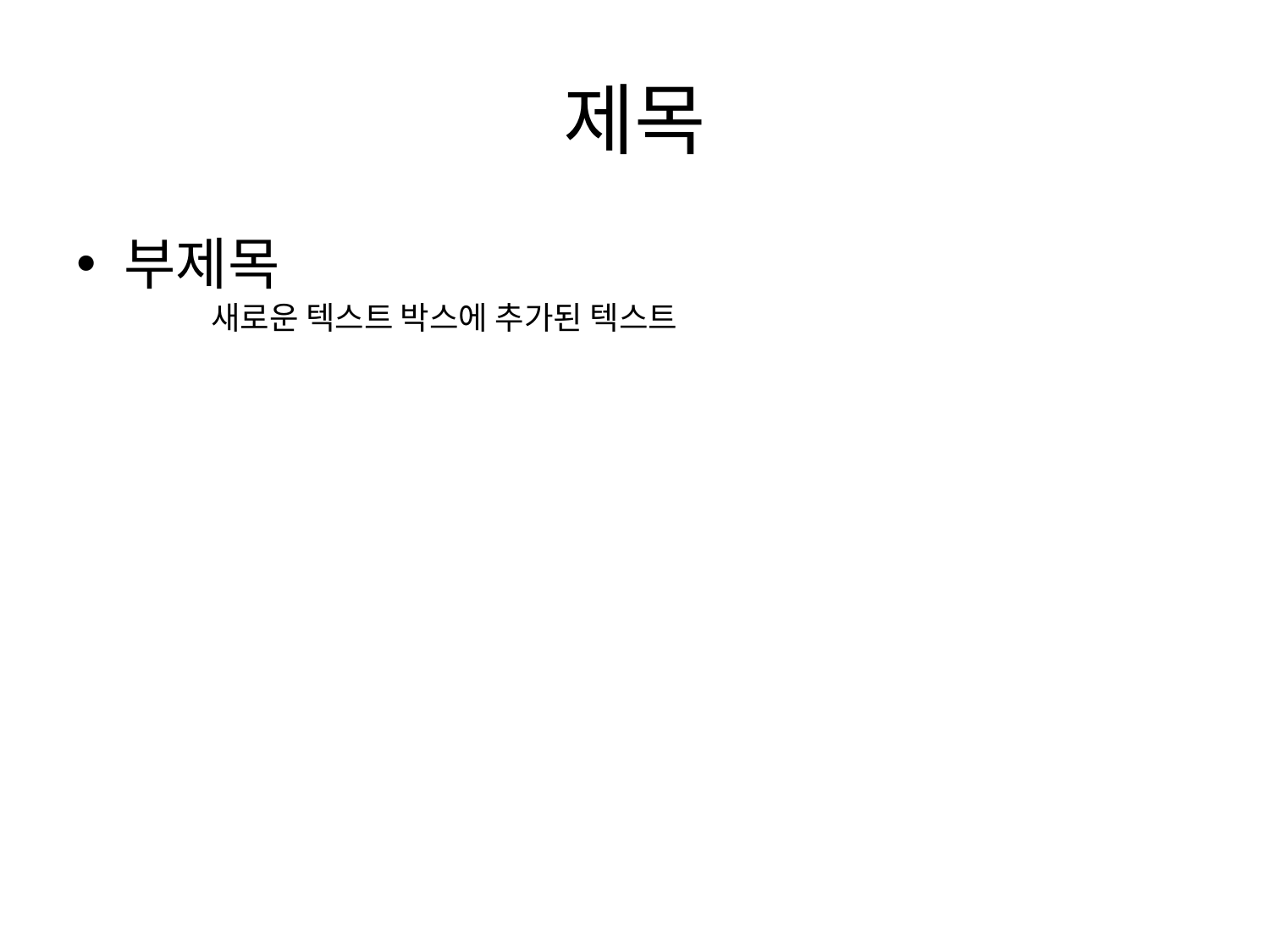

# 제목
부제목

새로운 텍스트 박스에 추가된 텍스트